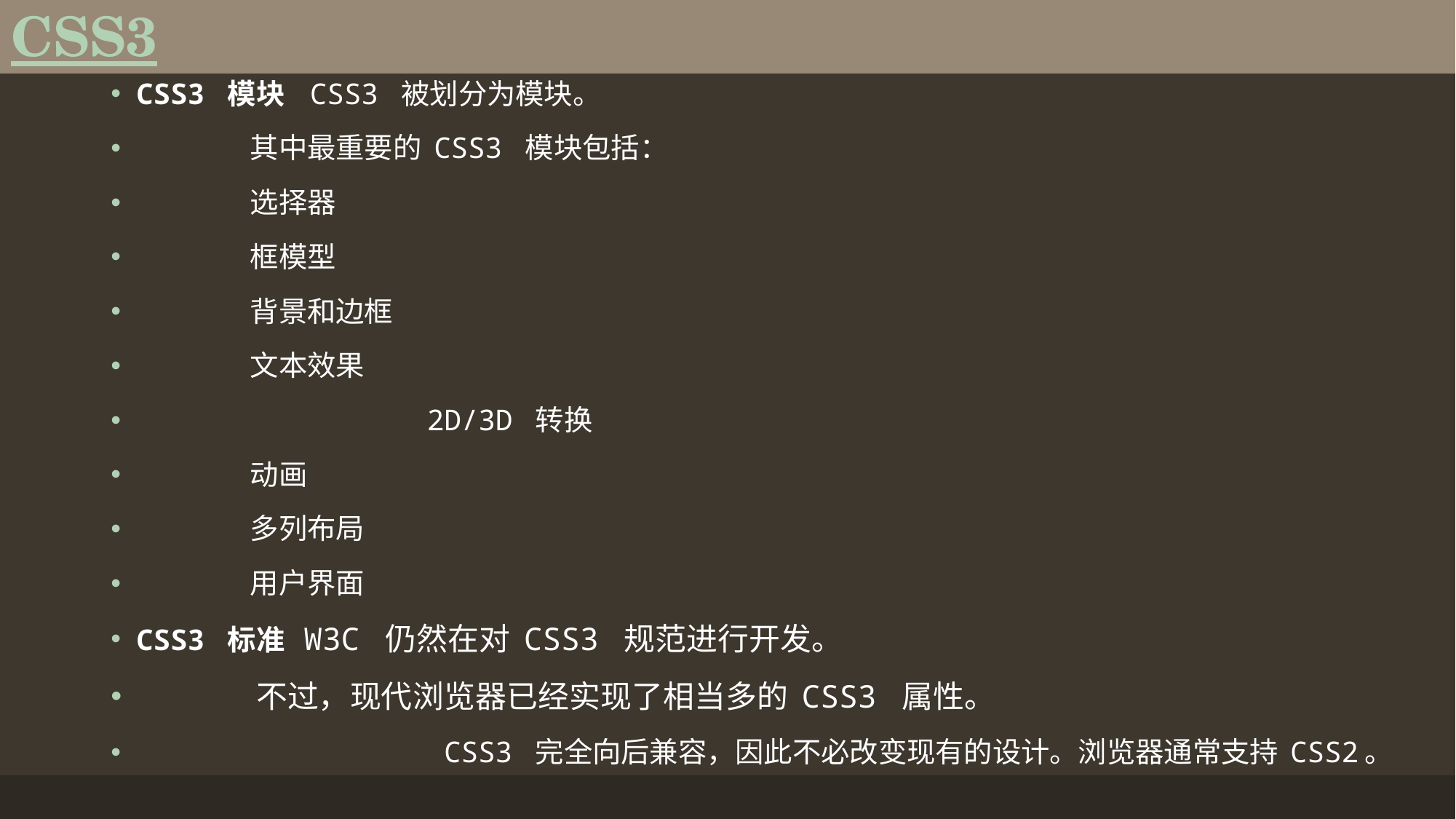

# CSS3
CSS3 模块   CSS3 被划分为模块。
                 其中最重要的 CSS3 模块包括：
                 选择器
                 框模型
                 背景和边框
                 文本效果
                 2D/3D 转换
                 动画
                 多列布局
                 用户界面
CSS3 标准  W3C 仍然在对 CSS3 规范进行开发。
                不过，现代浏览器已经实现了相当多的 CSS3 属性。
                  CSS3 完全向后兼容，因此不必改变现有的设计。浏览器通常支持 CSS2。